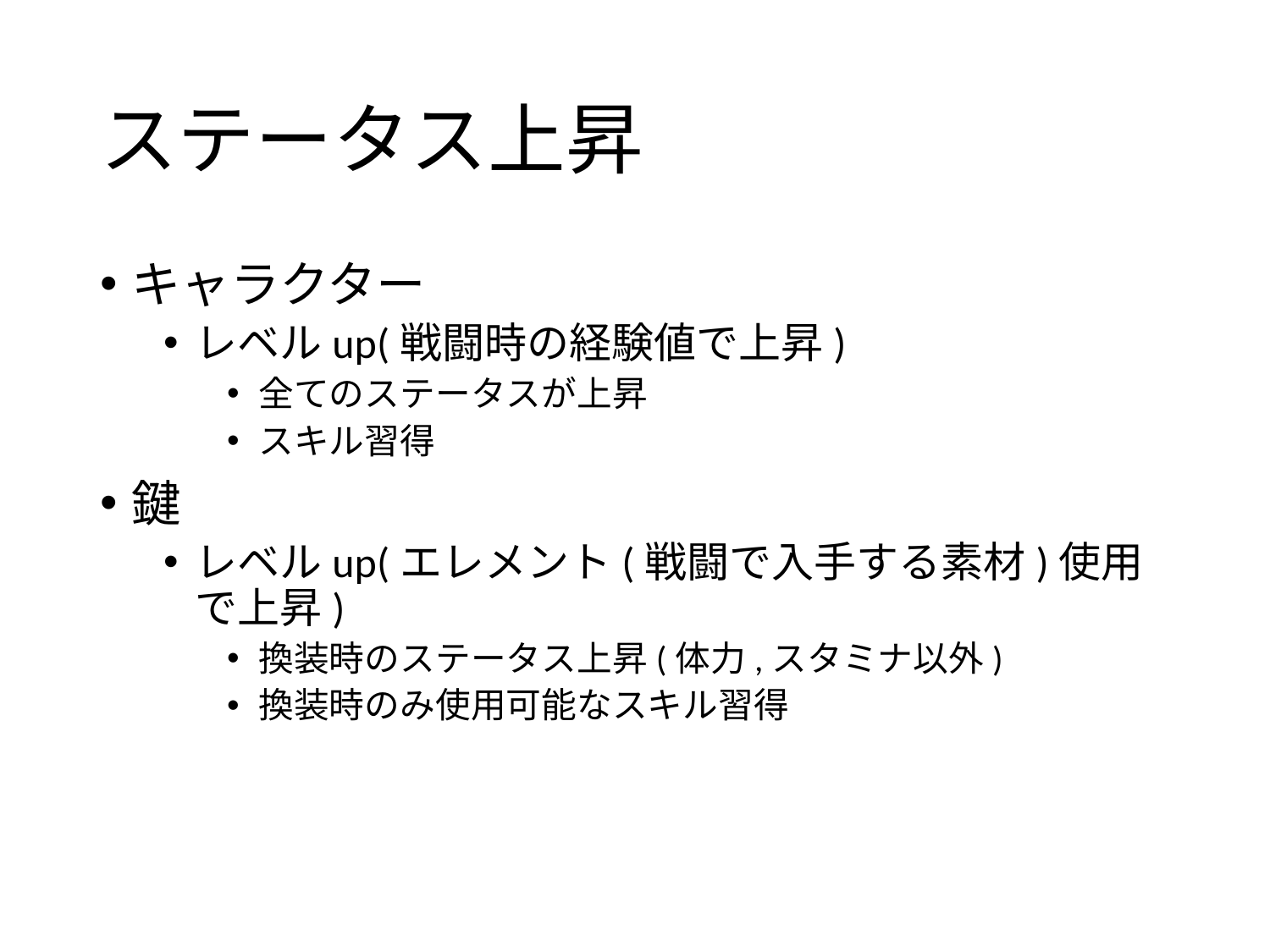

# ステータス上昇
キャラクター
レベルup(戦闘時の経験値で上昇)
全てのステータスが上昇
スキル習得
鍵
レベルup(エレメント(戦闘で入手する素材)使用で上昇)
換装時のステータス上昇(体力,スタミナ以外)
換装時のみ使用可能なスキル習得